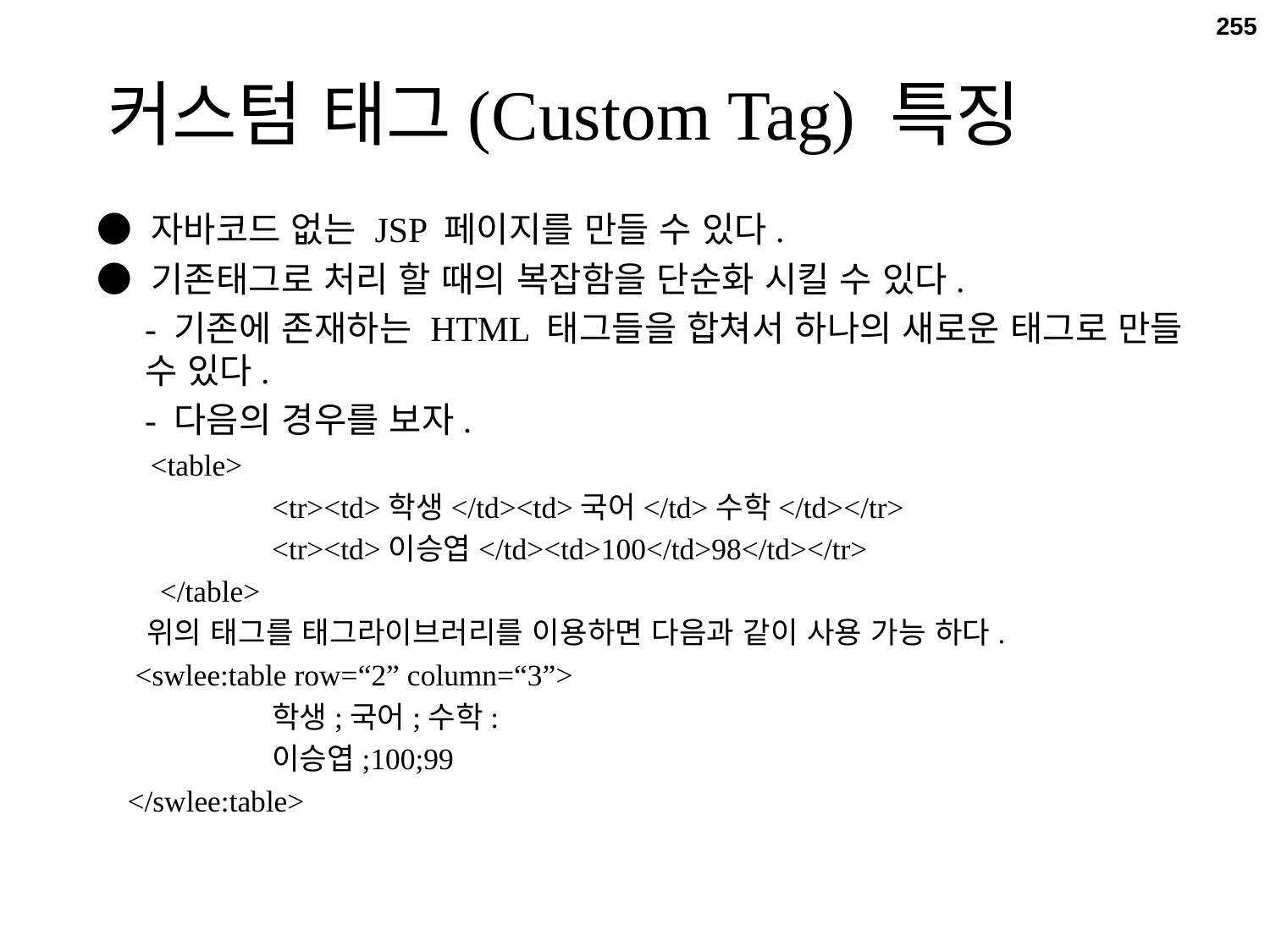

255
커스텀 태그(Custom Tag) 특징
● 자바코드 없는 JSP 페이지를 만들 수 있다.
● 기존태그로 처리 할 때의 복잡함을 단순화 시킬 수 있다.
	- 기존에 존재하는 HTML 태그들을 합쳐서 하나의 새로운 태그로 만들 수 있다.
	- 다음의 경우를 보자.
       <table>
		<tr><td>학생</td><td>국어</td>수학</td></tr>
 		<tr><td>이승엽</td><td>100</td>98</td></tr>
	  </table>
     위의 태그를 태그라이브러리를 이용하면 다음과 같이 사용 가능 하다.
     <swlee:table row=“2” column=“3”>
		학생;국어;수학:
		이승엽;100;99
    </swlee:table>